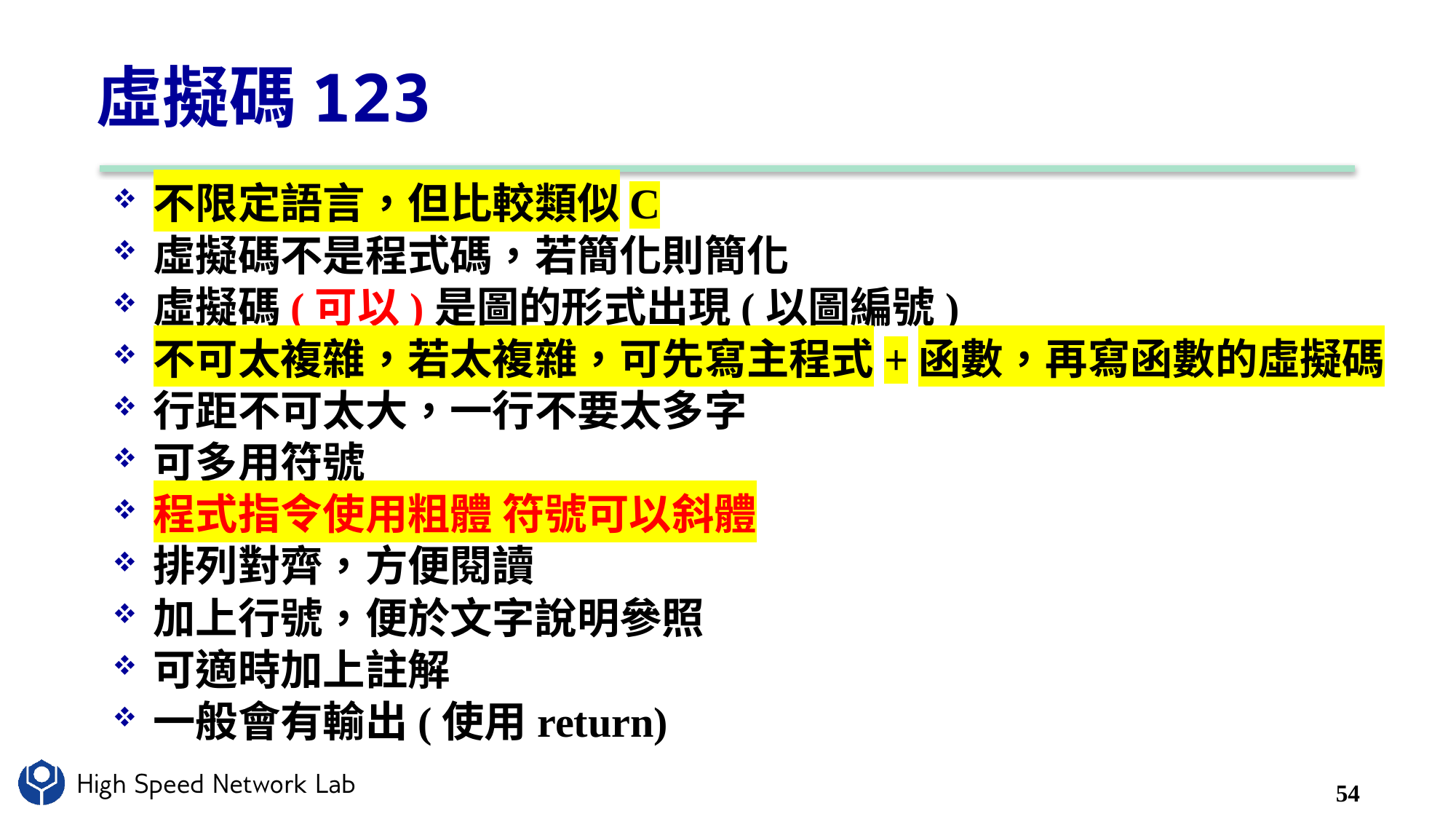

# 虛擬碼123

不限定語言，但比較類似C
虛擬碼不是程式碼，若簡化則簡化
虛擬碼(可以)是圖的形式出現(以圖編號)
不可太複雜，若太複雜，可先寫主程式+函數，再寫函數的虛擬碼
行距不可太大，一行不要太多字
可多用符號
程式指令使用粗體 符號可以斜體
排列對齊，方便閱讀
加上行號，便於文字說明參照
可適時加上註解
一般會有輸出(使用return)

54